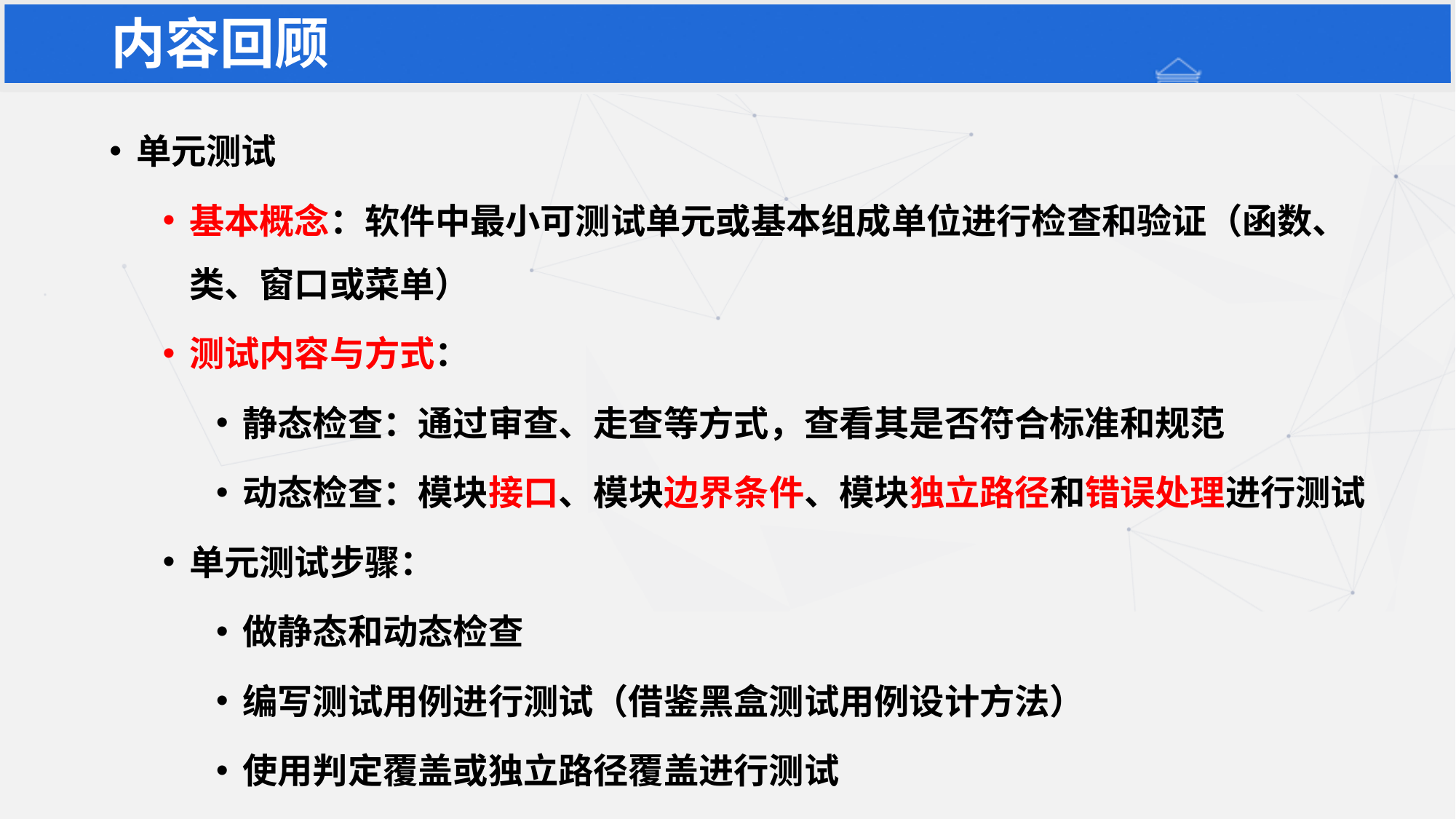

# 内容回顾
单元测试
基本概念：软件中最小可测试单元或基本组成单位进行检查和验证（函数、类、窗口或菜单）
测试内容与方式：
静态检查：通过审查、走查等方式，查看其是否符合标准和规范
动态检查：模块接口、模块边界条件、模块独立路径和错误处理进行测试
单元测试步骤：
做静态和动态检查
编写测试用例进行测试（借鉴黑盒测试用例设计方法）
使用判定覆盖或独立路径覆盖进行测试